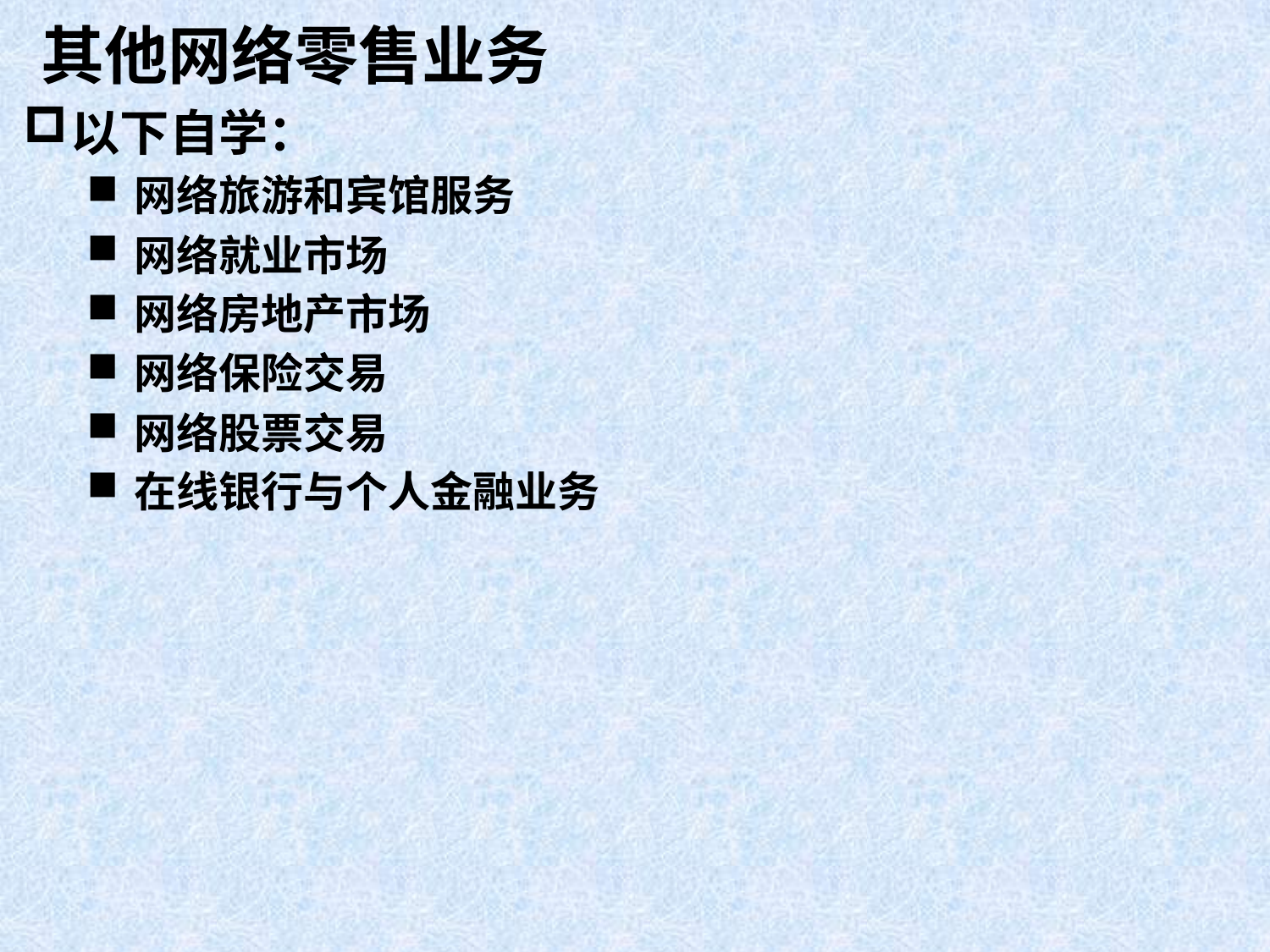

# 其他网络零售业务
以下自学：
网络旅游和宾馆服务
网络就业市场
网络房地产市场
网络保险交易
网络股票交易
在线银行与个人金融业务